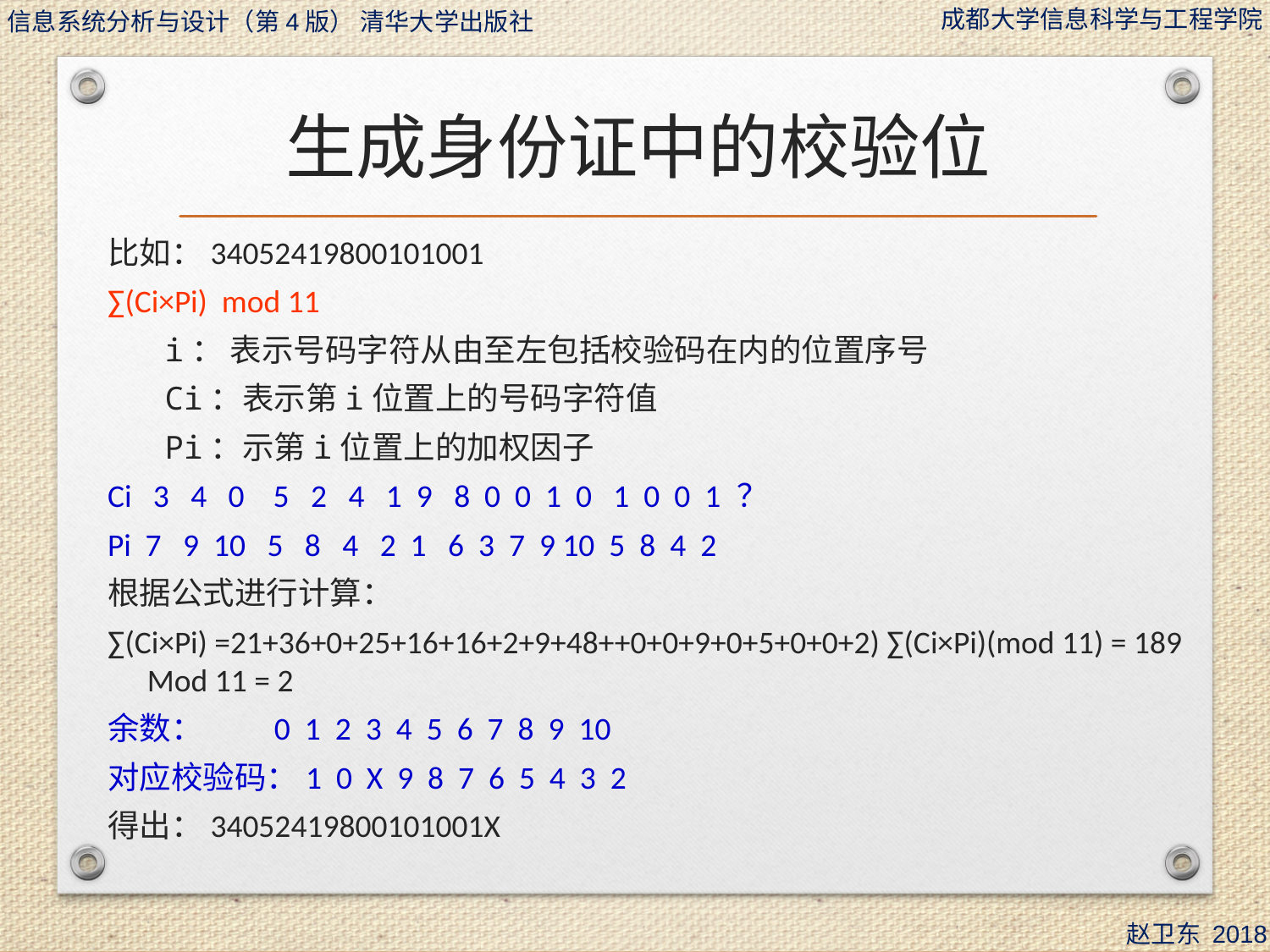

# 生成身份证中的校验位
比如：34052419800101001
∑(Ci×Pi)  mod 11
   i： 表示号码字符从由至左包括校验码在内的位置序号
   Ci：表示第i位置上的号码字符值
   Pi：示第i位置上的加权因子
Ci   3   4   0    5   2   4   1  9   8  0  0  1  0   1  0  0  1 ？
Pi  7   9  10   5   8   4   2  1   6  3  7  9 10  5  8  4  2
根据公式进行计算：
∑(Ci×Pi) =21+36+0+25+16+16+2+9+48++0+0+9+0+5+0+0+2) ∑(Ci×Pi)(mod 11) = 189 Mod 11 = 2
余数：	0  1  2  3  4  5  6  7  8  9  10
对应校验码：1  0  X  9  8  7  6  5  4  3  2
得出：34052419800101001X